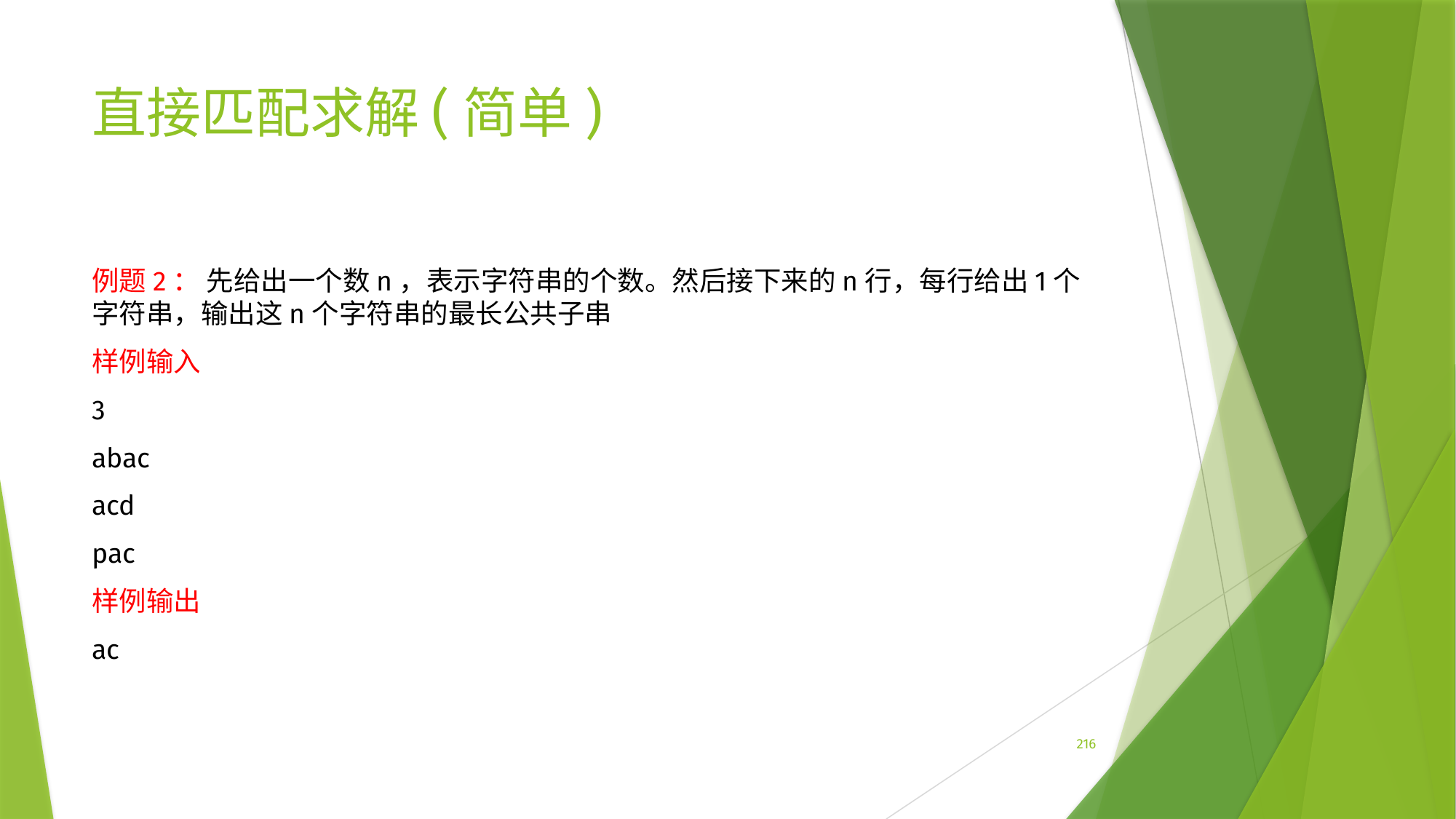

# 直接匹配求解(简单)
例题2： 先给出一个数n，表示字符串的个数。然后接下来的n行，每行给出1个字符串，输出这n个字符串的最长公共子串
样例输入
3
abac
acd
pac
样例输出
ac
216